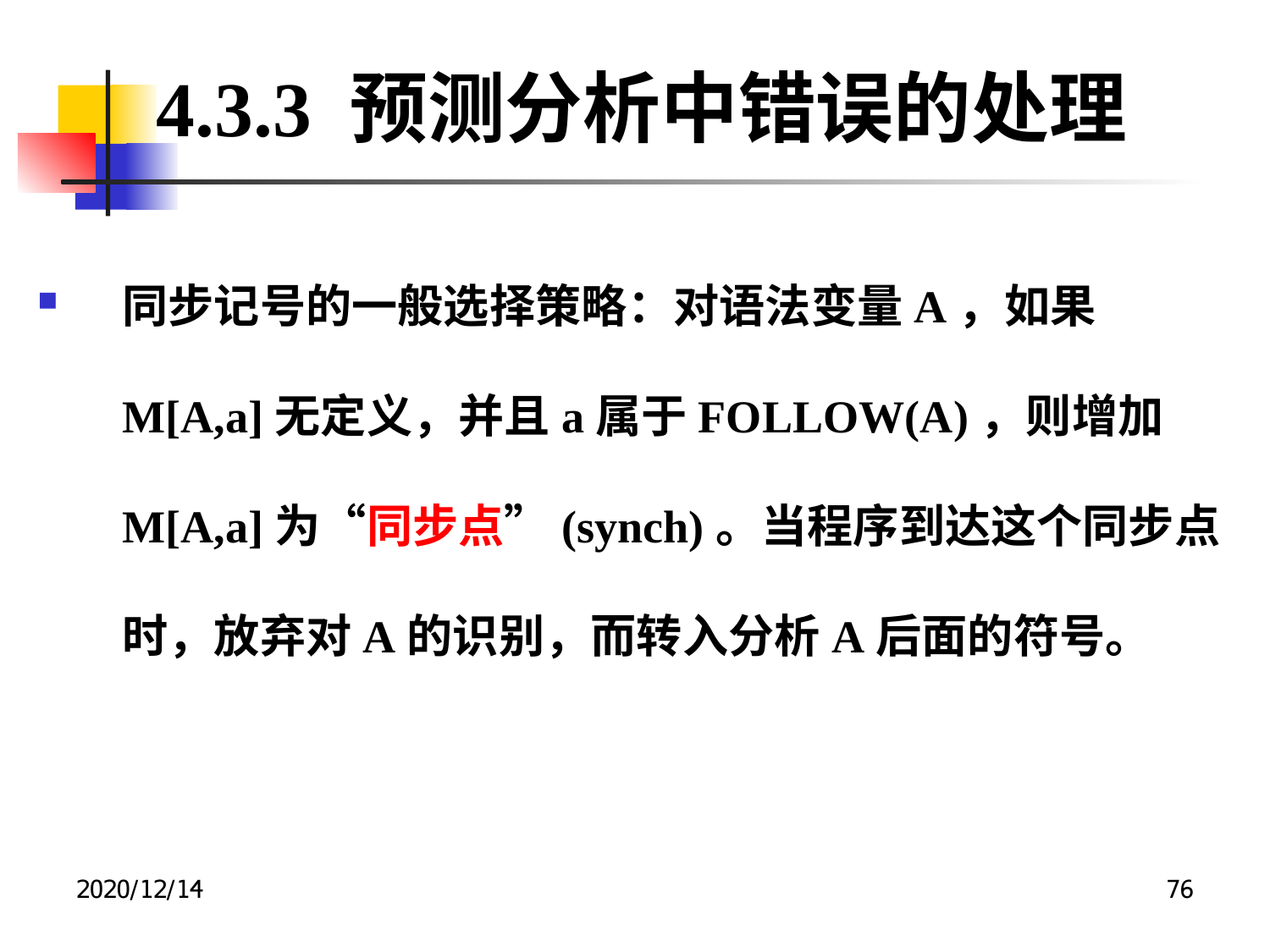

4.3.3 预测分析中错误的处理
同步记号的一般选择策略：对语法变量A，如果M[A,a]无定义，并且a属于FOLLOW(A)，则增加M[A,a]为“同步点”(synch)。当程序到达这个同步点时，放弃对A的识别，而转入分析A后面的符号。
2020/12/14
76